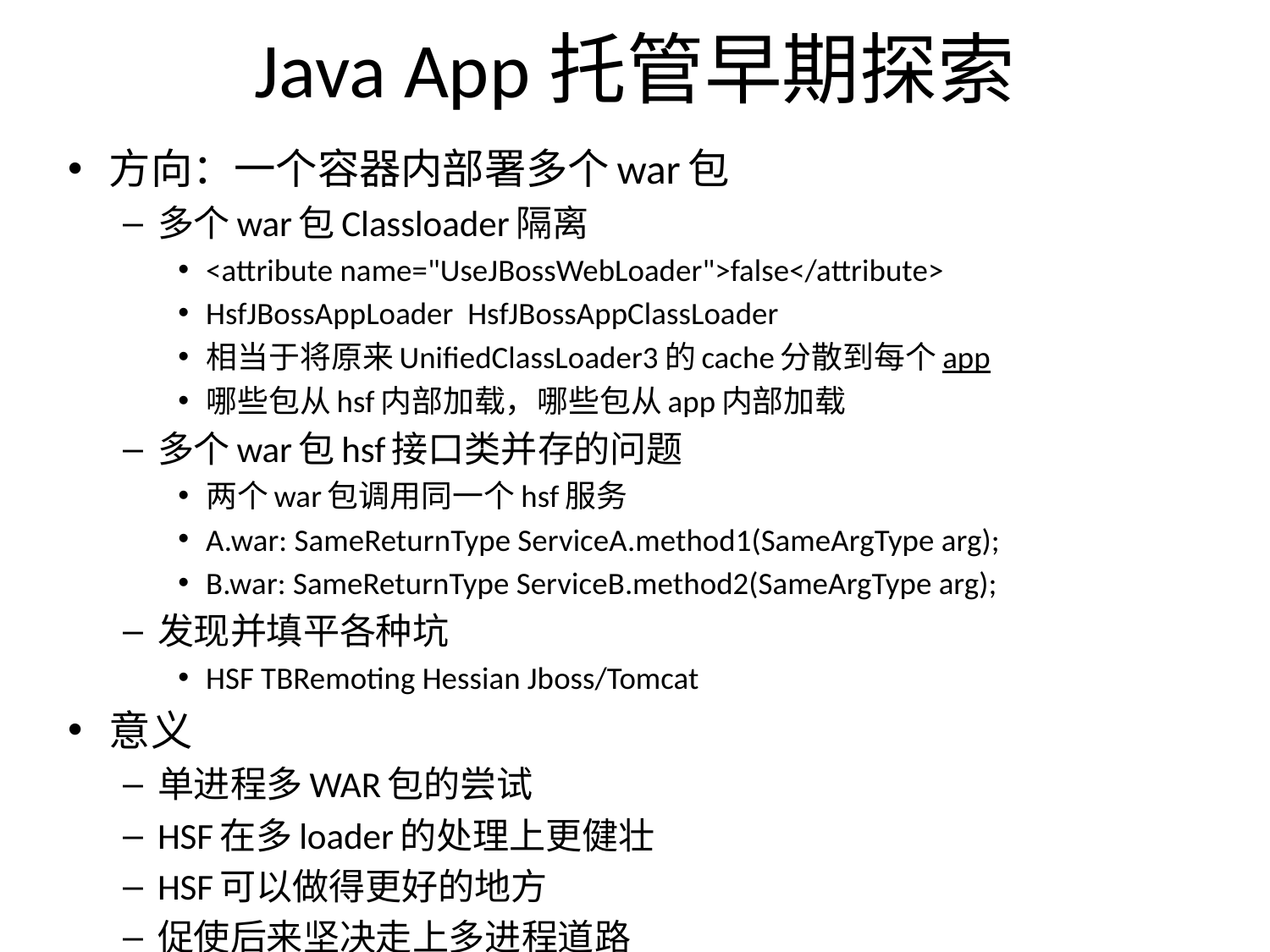

# Java App托管早期探索
方向：一个容器内部署多个war包
多个war包Classloader隔离
<attribute name="UseJBossWebLoader">false</attribute>
HsfJBossAppLoader  HsfJBossAppClassLoader
相当于将原来UnifiedClassLoader3的cache分散到每个app
哪些包从hsf内部加载，哪些包从app内部加载
多个war包hsf接口类并存的问题
两个war包调用同一个hsf服务
A.war: SameReturnType ServiceA.method1(SameArgType arg);
B.war: SameReturnType ServiceB.method2(SameArgType arg);
发现并填平各种坑
HSF TBRemoting Hessian Jboss/Tomcat
意义
单进程多WAR包的尝试
HSF在多loader的处理上更健壮
HSF可以做得更好的地方
促使后来坚决走上多进程道路